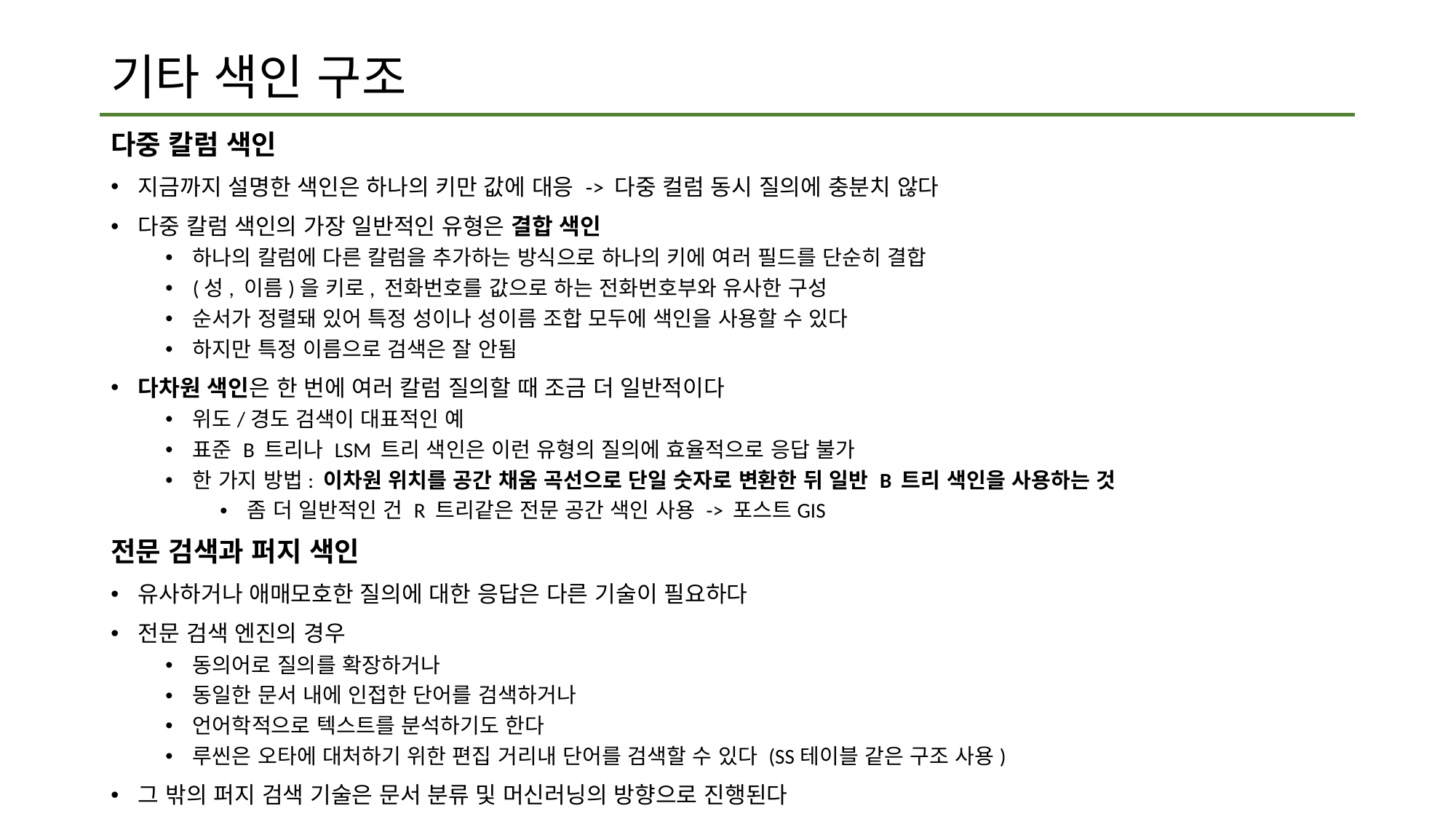

# 기타 색인 구조
다중 칼럼 색인
지금까지 설명한 색인은 하나의 키만 값에 대응 -> 다중 컬럼 동시 질의에 충분치 않다
다중 칼럼 색인의 가장 일반적인 유형은 결합 색인
하나의 칼럼에 다른 칼럼을 추가하는 방식으로 하나의 키에 여러 필드를 단순히 결합
(성, 이름)을 키로, 전화번호를 값으로 하는 전화번호부와 유사한 구성
순서가 정렬돼 있어 특정 성이나 성이름 조합 모두에 색인을 사용할 수 있다
하지만 특정 이름으로 검색은 잘 안됨
다차원 색인은 한 번에 여러 칼럼 질의할 때 조금 더 일반적이다
위도/경도 검색이 대표적인 예
표준 B 트리나 LSM 트리 색인은 이런 유형의 질의에 효율적으로 응답 불가
한 가지 방법: 이차원 위치를 공간 채움 곡선으로 단일 숫자로 변환한 뒤 일반 B 트리 색인을 사용하는 것
좀 더 일반적인 건 R 트리같은 전문 공간 색인 사용 -> 포스트GIS
전문 검색과 퍼지 색인
유사하거나 애매모호한 질의에 대한 응답은 다른 기술이 필요하다
전문 검색 엔진의 경우
동의어로 질의를 확장하거나
동일한 문서 내에 인접한 단어를 검색하거나
언어학적으로 텍스트를 분석하기도 한다
루씬은 오타에 대처하기 위한 편집 거리내 단어를 검색할 수 있다 (SS테이블 같은 구조 사용)
그 밖의 퍼지 검색 기술은 문서 분류 및 머신러닝의 방향으로 진행된다